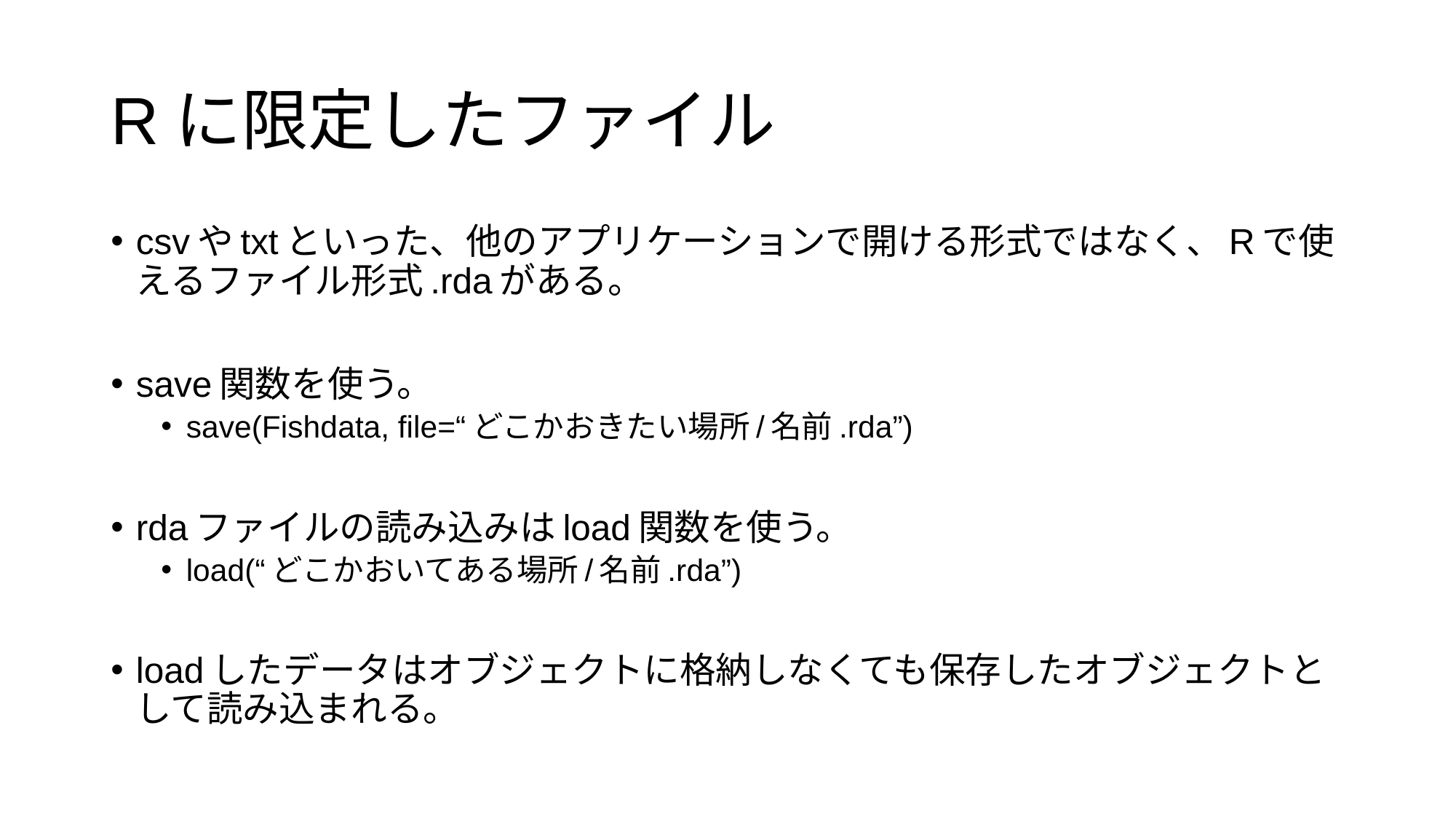

# Rに限定したファイル
csvやtxtといった、他のアプリケーションで開ける形式ではなく、Rで使えるファイル形式.rdaがある。

save関数を使う。
save(Fishdata, file=“どこかおきたい場所/名前.rda”)

rdaファイルの読み込みはload関数を使う。
load(“どこかおいてある場所/名前.rda”)

loadしたデータはオブジェクトに格納しなくても保存したオブジェクトとして読み込まれる。